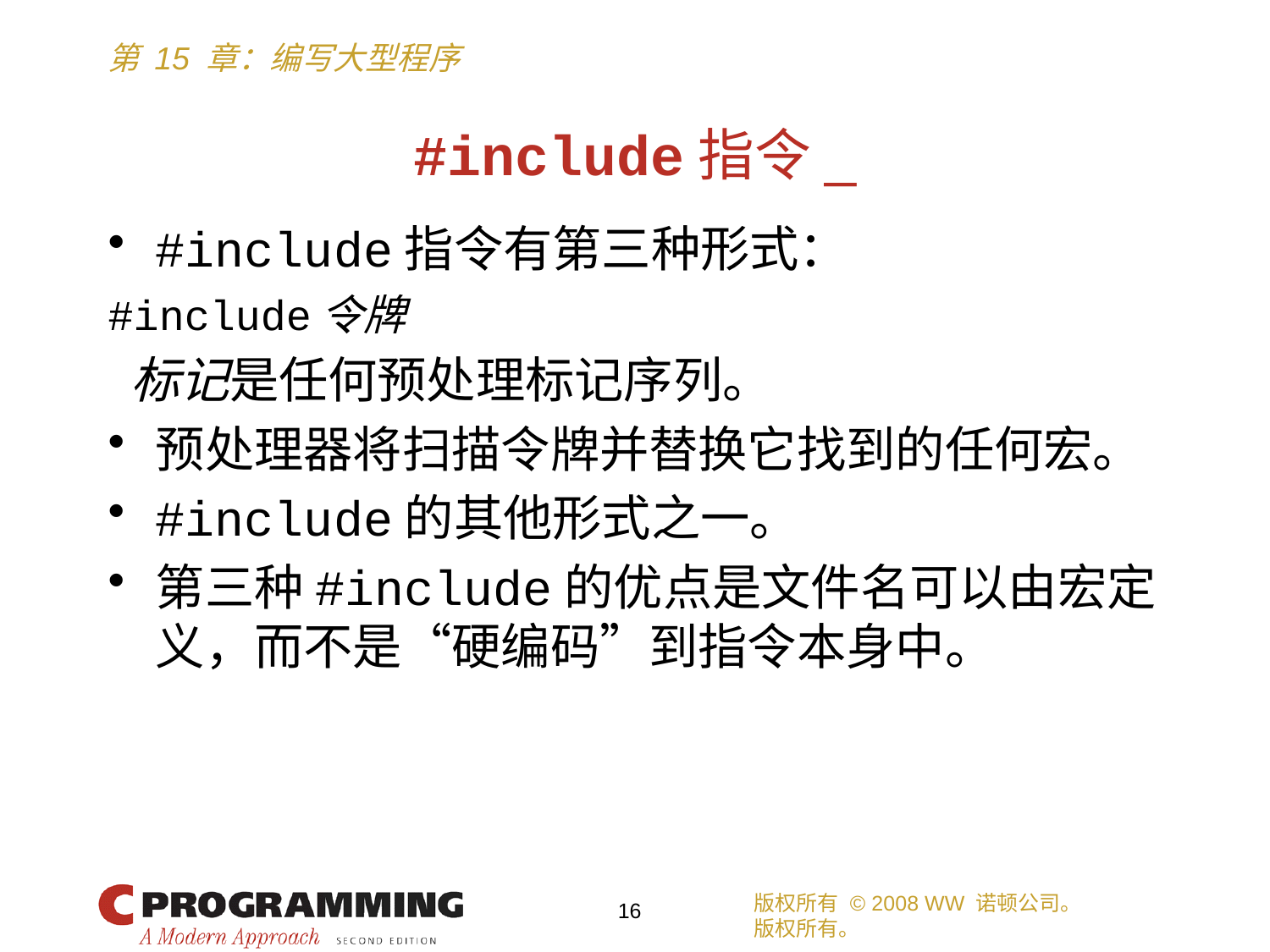

# #include指令_
#include指令有第三种形式：
#include令牌
 标记是任何预处理标记序列。
预处理器将扫描令牌并替换它找到的任何宏。
#include的其他形式之一。
第三种#include的优点是文件名可以由宏定义，而不是“硬编码”到指令本身中。
版权所有 © 2008 WW 诺顿公司。
版权所有。
16